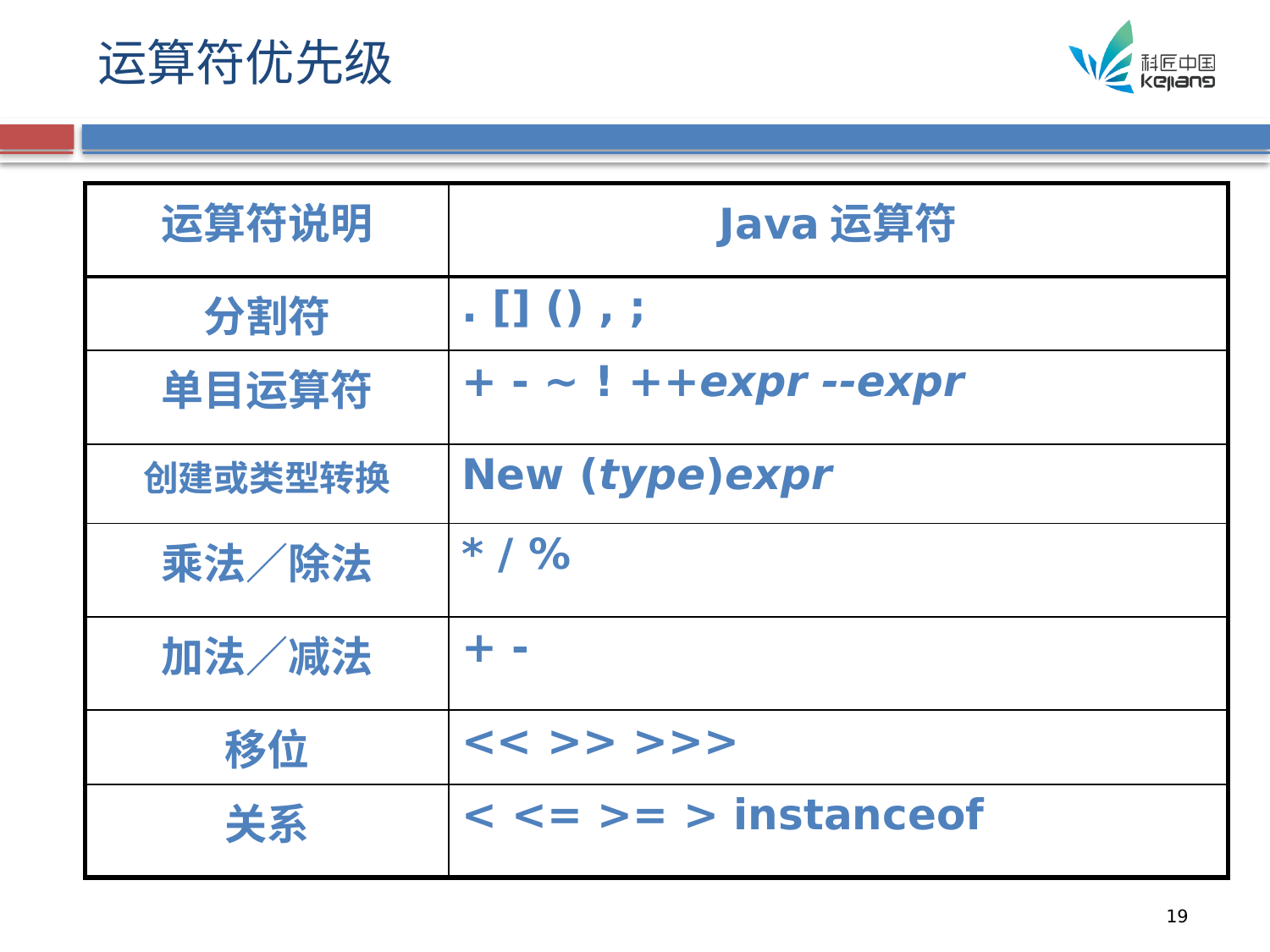

# 运算符优先级
| 运算符说明 | Java运算符 |
| --- | --- |
| 分割符 | . [] () , ; |
| 单目运算符 | + - ~ ! ++expr --expr |
| 创建或类型转换 | New (type)expr |
| 乘法／除法 | \* / % |
| 加法／减法 | + - |
| 移位 | << >> >>> |
| 关系 | < <= >= > instanceof |
19